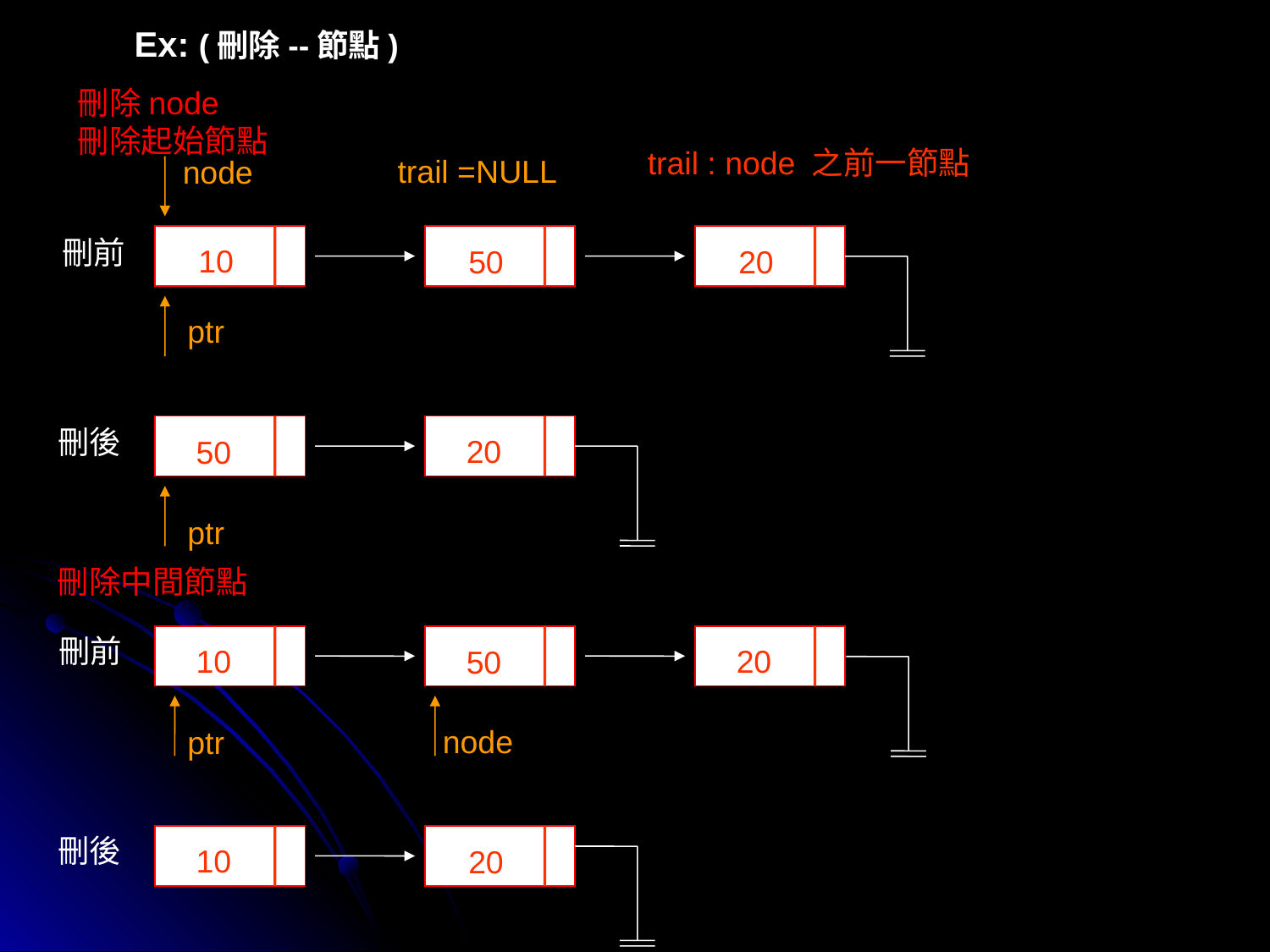

Ex: (刪除--節點)
刪除node
刪除起始節點
trail : node 之前一節點
trail =NULL
node

刪前

10
50
20

ptr

刪後

20
50
刪
前
刪

ptr

刪除中間節點
刪前

10
20
50

node
ptr
刪後

10
20